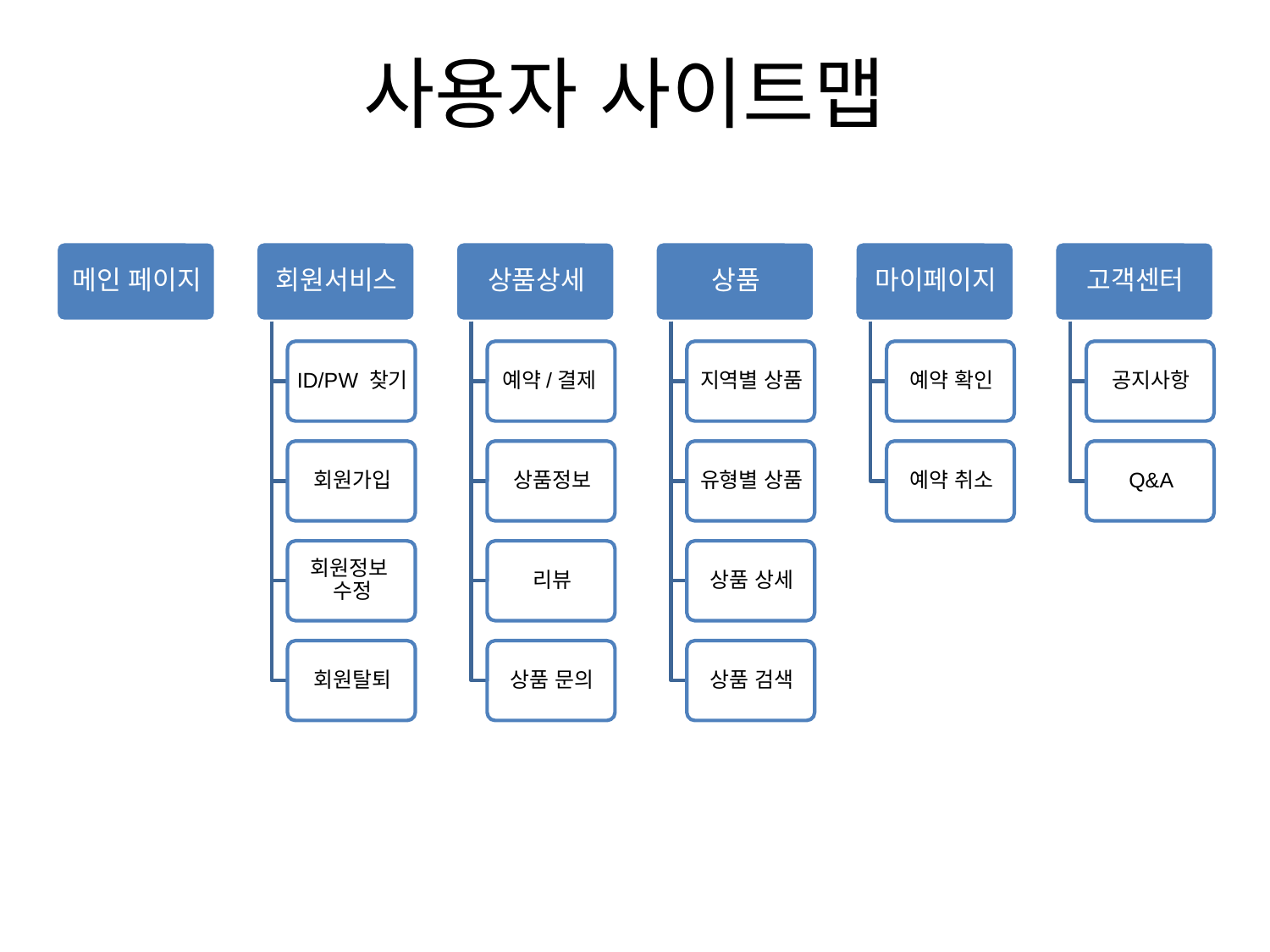

메인 페이지
회원서비스
ID/PW 찾기
회원가입
회원정보
수정
회원탈퇴
상품상세
예약/결제
상품정보
리뷰
상품 문의
상품
지역별 상품
유형별 상품
상품 상세
상품 검색
마이페이지
예약 확인
예약 취소
고객센터
공지사항
Q&A
# 사용자 사이트맵